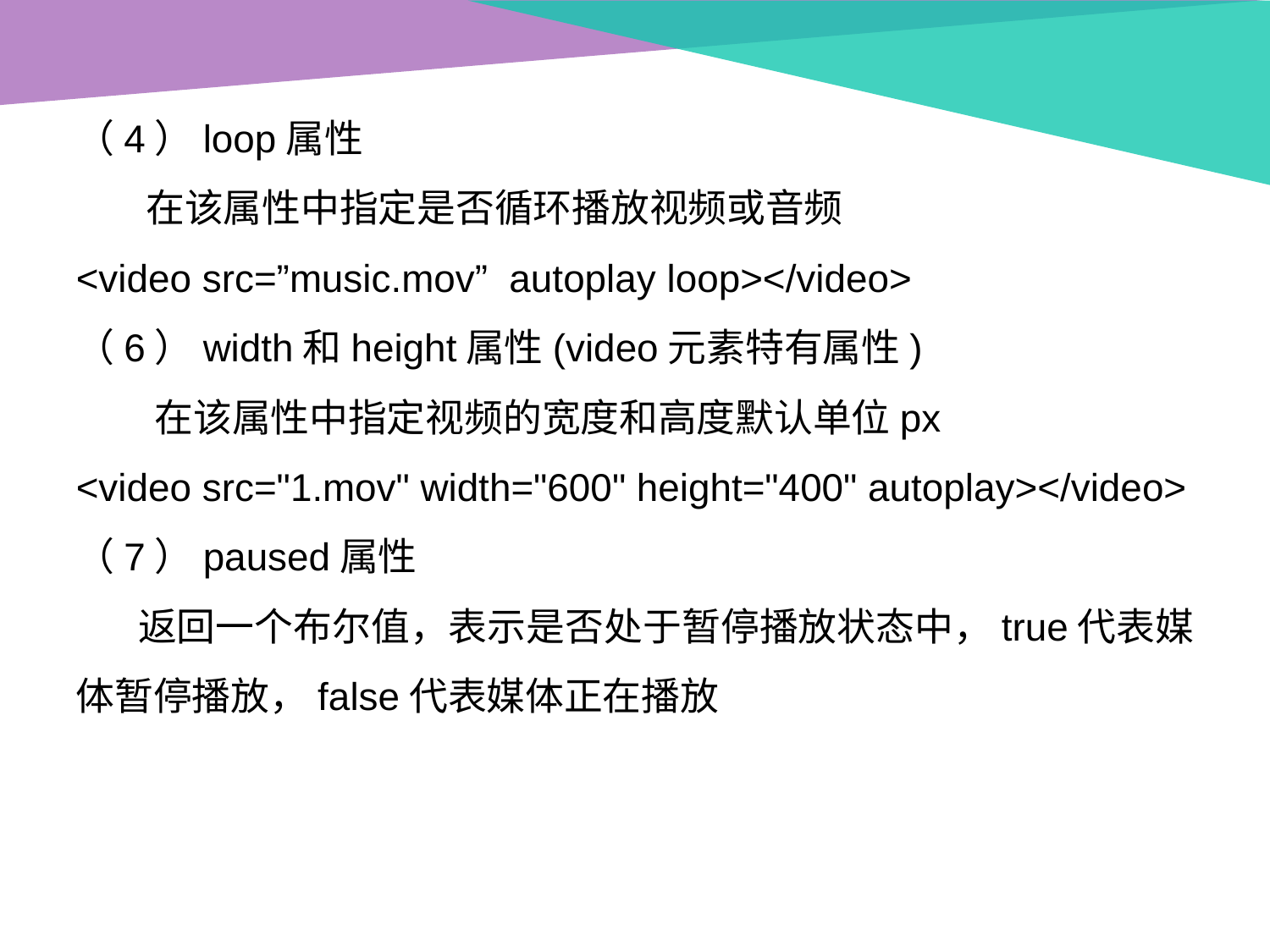

（4）loop属性
       在该属性中指定是否循环播放视频或音频
<video src=”music.mov”  autoplay loop></video>
（6）width和height属性(video元素特有属性)
        在该属性中指定视频的宽度和高度默认单位px
<video src="1.mov" width="600" height="400" autoplay></video>
（7）paused属性
      返回一个布尔值，表示是否处于暂停播放状态中，true代表媒体暂停播放，false代表媒体正在播放